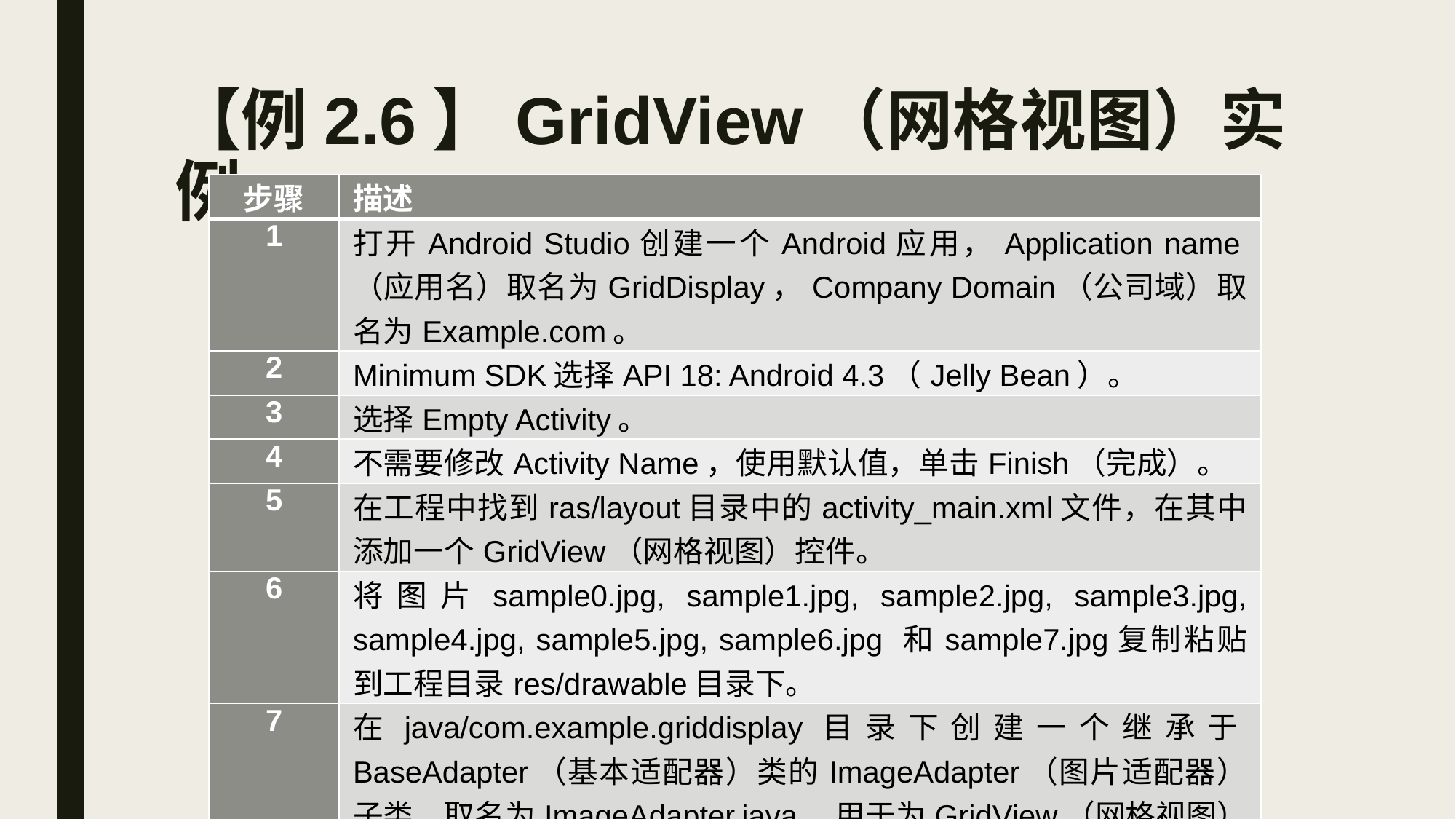

# 【例2.6】GridView（网格视图）实例
| 步骤 | 描述 |
| --- | --- |
| 1 | 打开Android Studio创建一个Android应用，Application name（应用名）取名为GridDisplay，Company Domain（公司域）取名为Example.com。 |
| 2 | Minimum SDK选择API 18: Android 4.3（Jelly Bean）。 |
| 3 | 选择Empty Activity。 |
| 4 | 不需要修改Activity Name，使用默认值，单击Finish（完成）。 |
| 5 | 在工程中找到ras/layout目录中的activity\_main.xml文件，在其中添加一个GridView（网格视图）控件。 |
| 6 | 将图片sample0.jpg, sample1.jpg, sample2.jpg, sample3.jpg, sample4.jpg, sample5.jpg, sample6.jpg 和sample7.jpg复制粘贴到工程目录res/drawable目录下。 |
| 7 | 在java/com.example.griddisplay目录下创建一个继承于BaseAdapter（基本适配器）类的ImageAdapter（图片适配器）子类，取名为ImageAdapter.java，用于为GridView（网格视图）控件提供图片数据。 |
| 8 | 启动Genymotion模拟器，然后在Android工程中做如下代码修改。 |